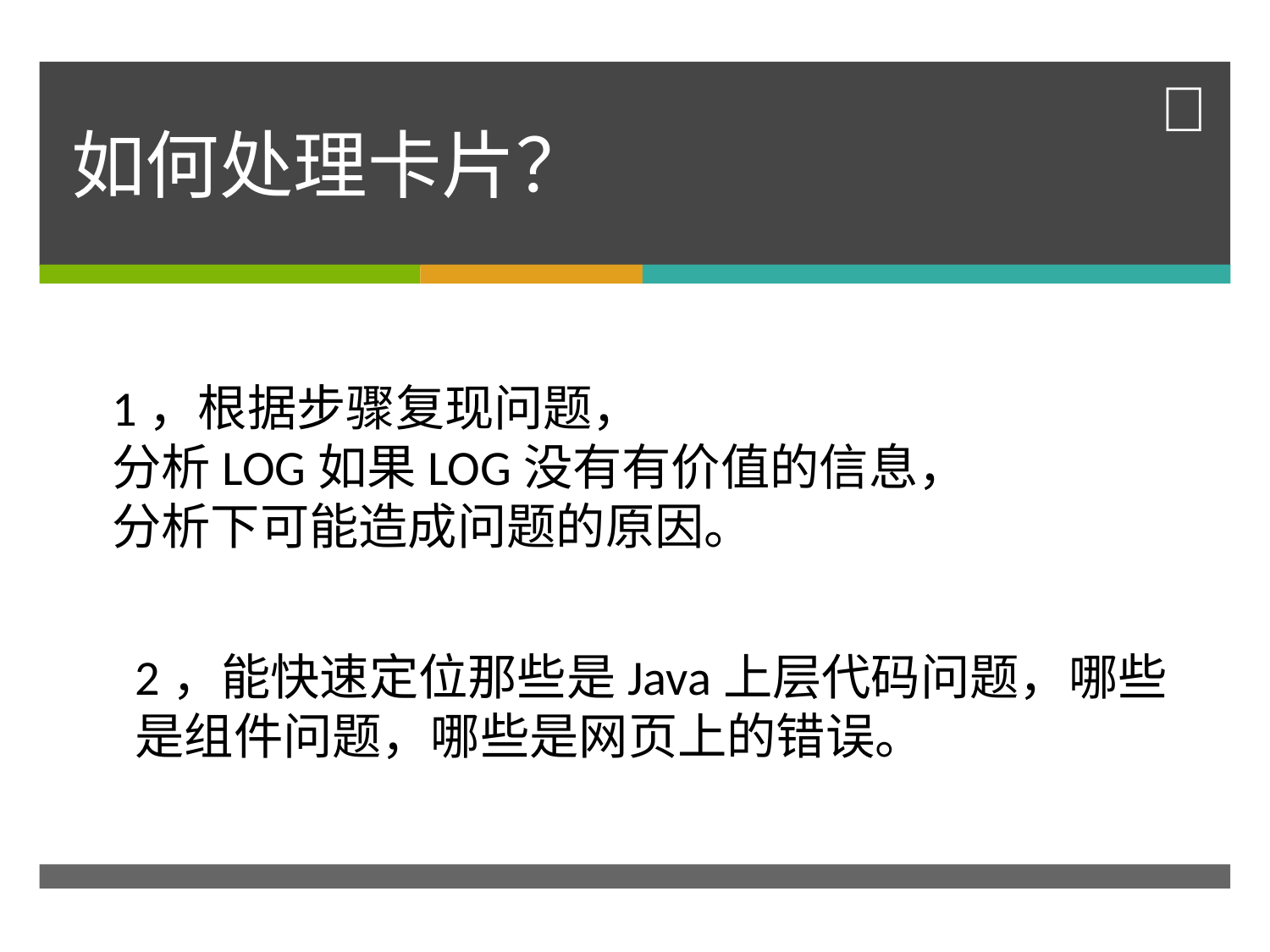

# 如何处理卡片？

1，根据步骤复现问题，
分析LOG如果LOG没有有价值的信息，
分析下可能造成问题的原因。
2，能快速定位那些是Java上层代码问题，哪些
是组件问题，哪些是网页上的错误。